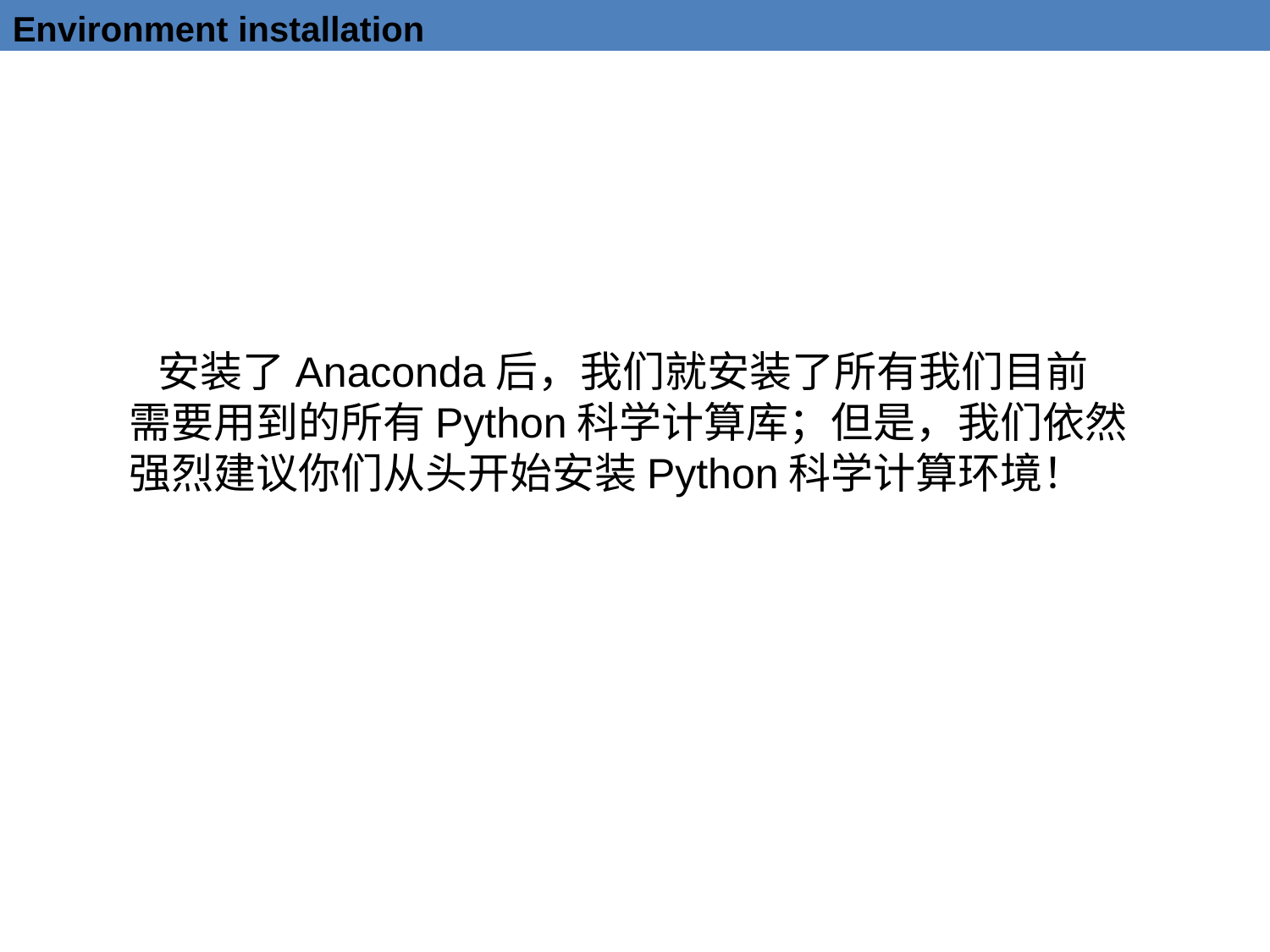

Environment installation
  安装了Anaconda后，我们就安装了所有我们目前需要用到的所有Python科学计算库；但是，我们依然强烈建议你们从头开始安装Python科学计算环境！